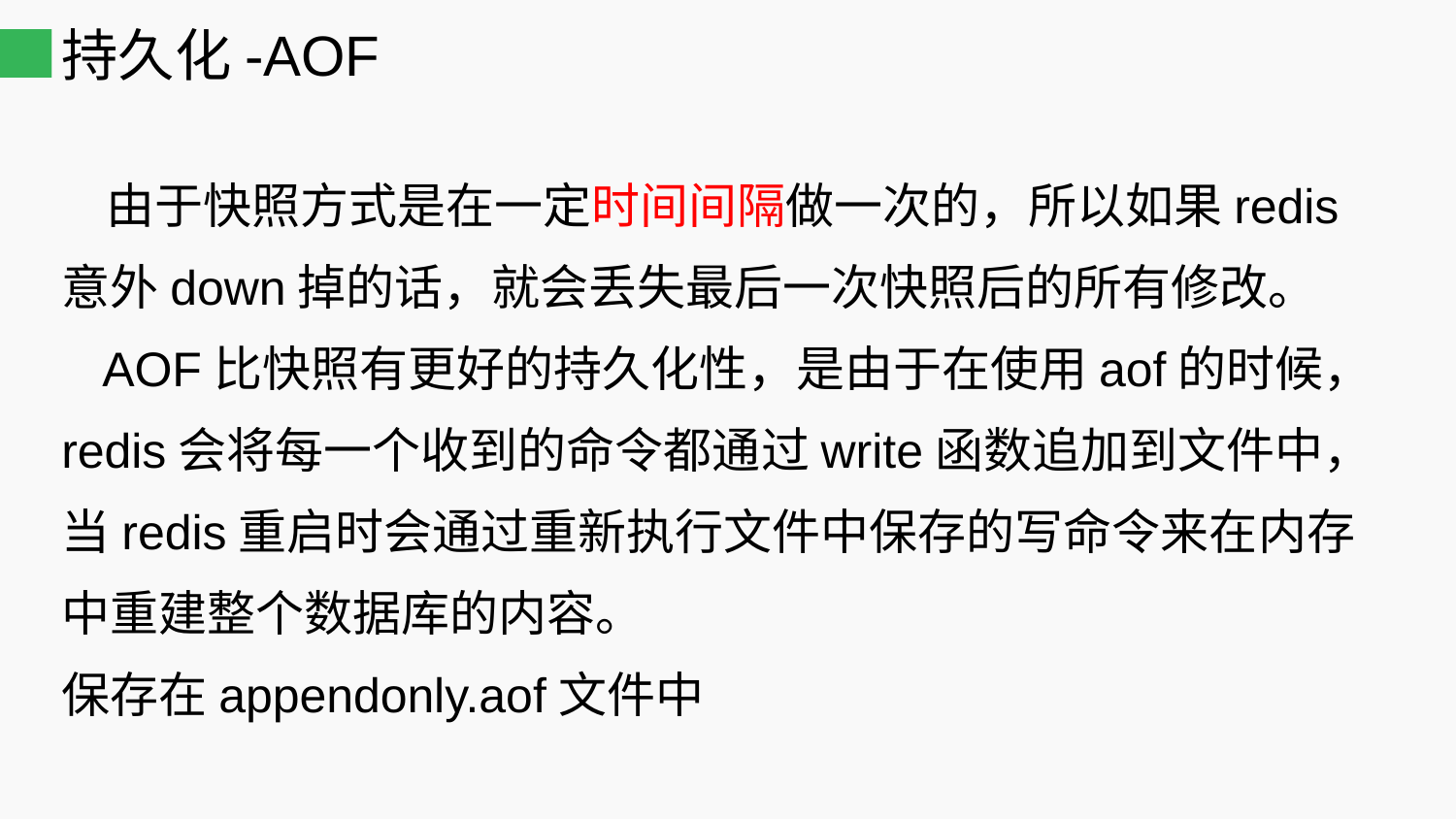

# 持久化-AOF
   由于快照方式是在一定时间间隔做一次的，所以如果redis意外down掉的话，就会丢失最后一次快照后的所有修改。
   AOF比快照有更好的持久化性，是由于在使用aof的时候，redis会将每一个收到的命令都通过write函数追加到文件中，当redis重启时会通过重新执行文件中保存的写命令来在内存中重建整个数据库的内容。
保存在appendonly.aof文件中